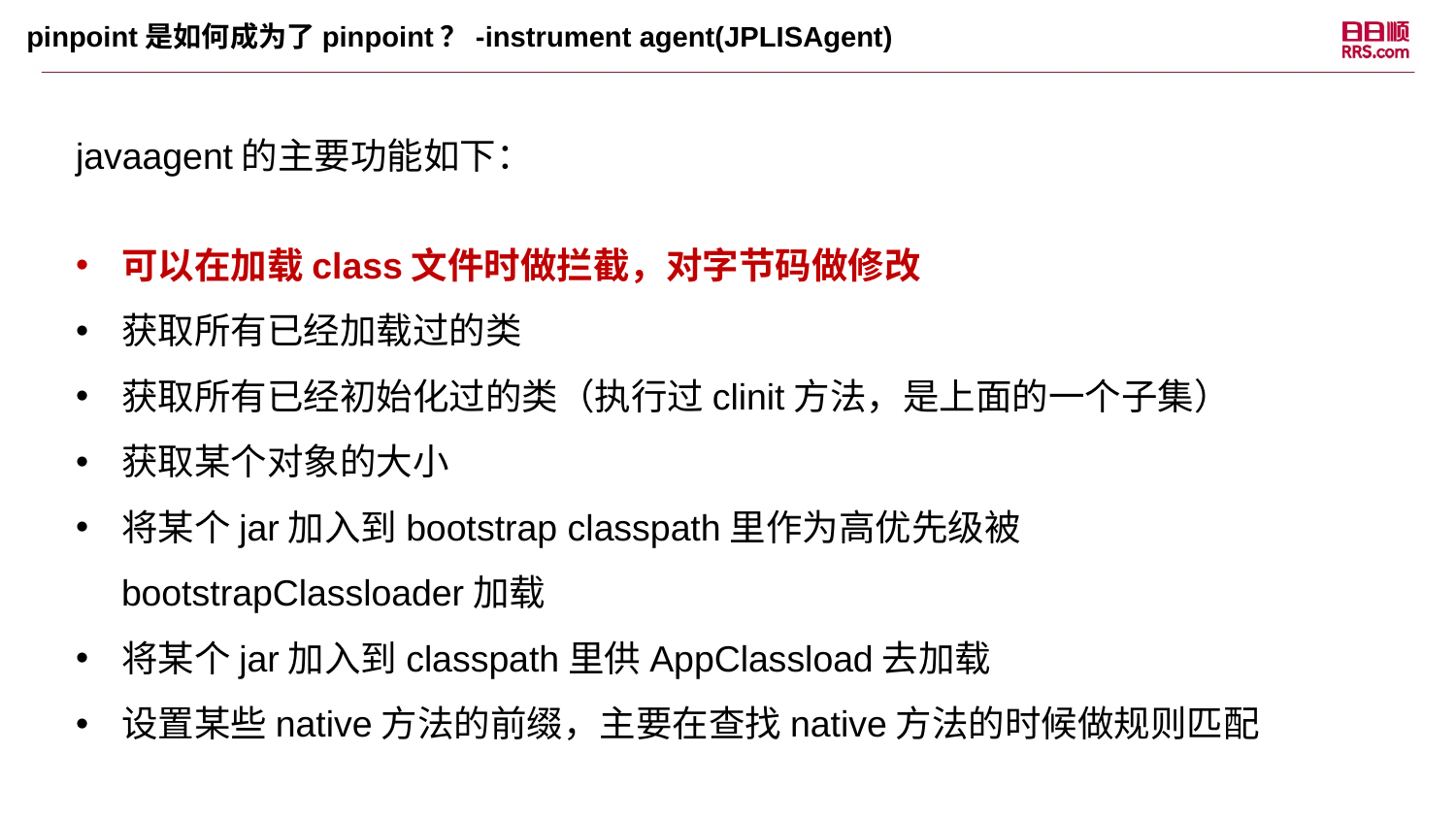

pinpoint是如何成为了pinpoint？-instrument agent(JPLISAgent)
javaagent的主要功能如下：

可以在加载class文件时做拦截，对字节码做修改
获取所有已经加载过的类
获取所有已经初始化过的类（执行过clinit方法，是上面的一个子集）
获取某个对象的大小
将某个jar加入到bootstrap classpath里作为高优先级被bootstrapClassloader加载
将某个jar加入到classpath里供AppClassload去加载
设置某些native方法的前缀，主要在查找native方法的时候做规则匹配